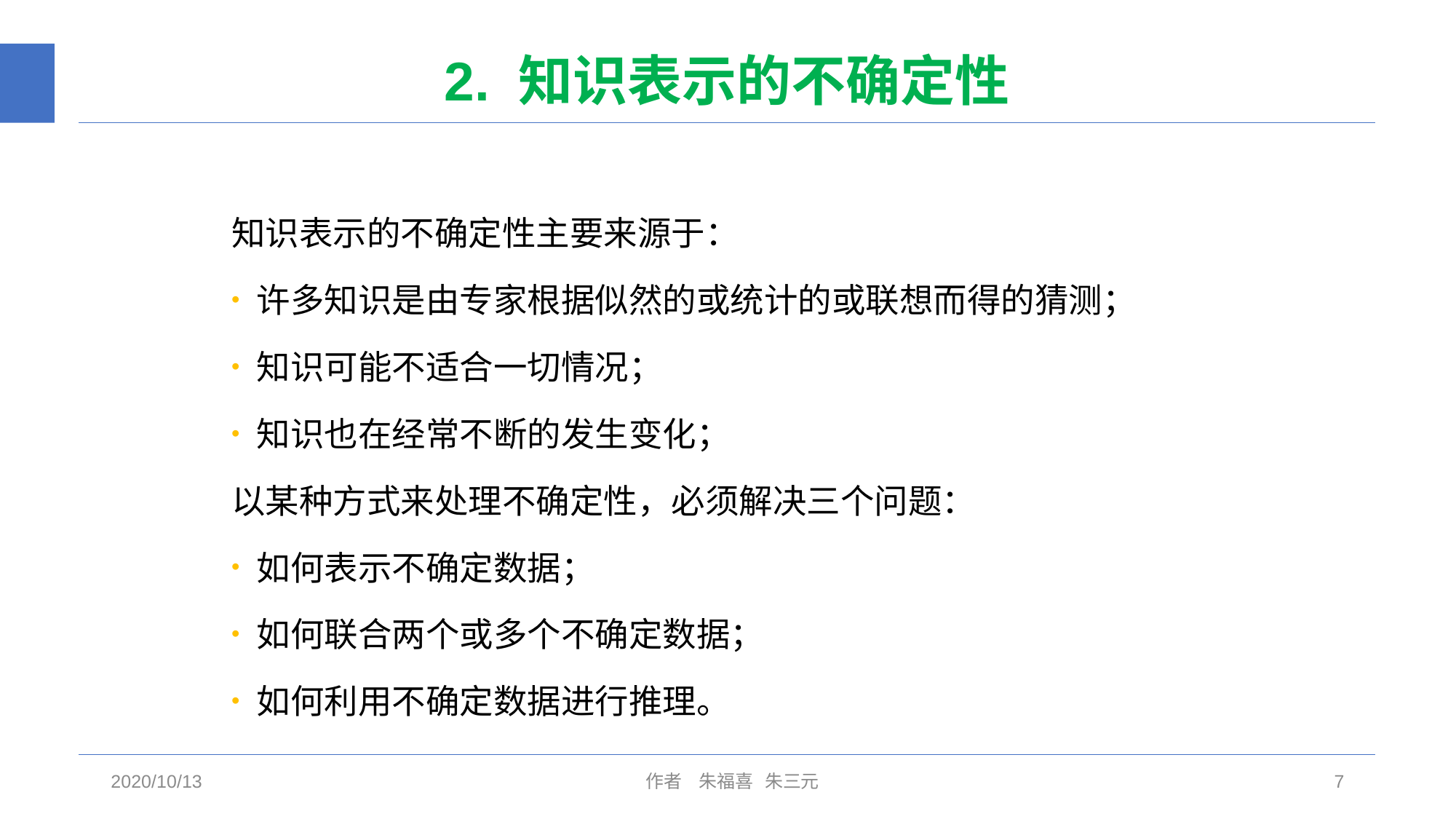

# 2. 知识表示的不确定性
知识表示的不确定性主要来源于：
许多知识是由专家根据似然的或统计的或联想而得的猜测；
知识可能不适合一切情况；
知识也在经常不断的发生变化；
以某种方式来处理不确定性，必须解决三个问题：
如何表示不确定数据；
如何联合两个或多个不确定数据；
如何利用不确定数据进行推理。
2020/10/13
 作者   朱福喜  朱三元
7